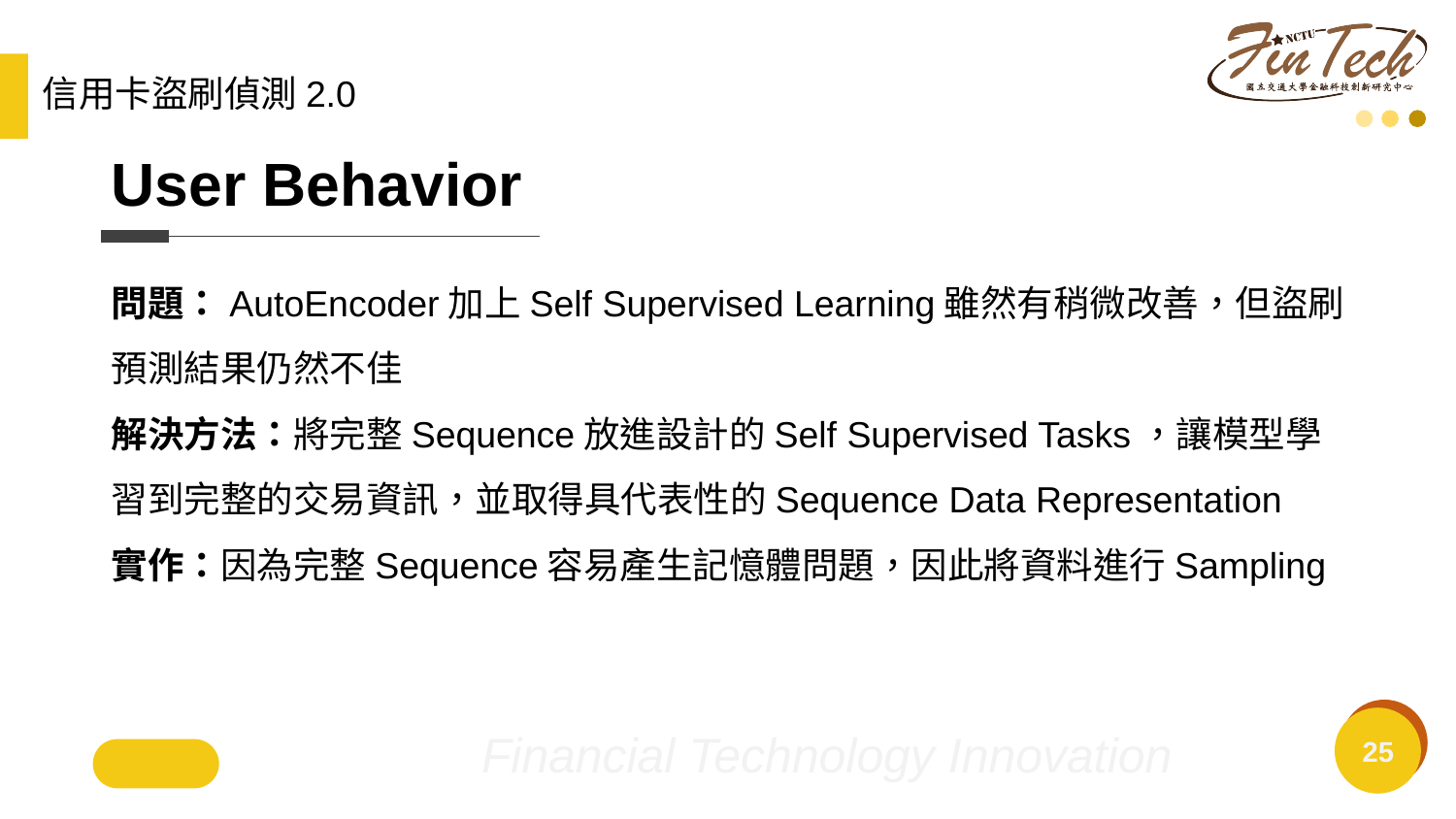

信用卡盜刷偵測2.0
# User Behavior
問題：AutoEncoder加上Self Supervised Learning雖然有稍微改善，但盜刷預測結果仍然不佳
解決方法：將完整Sequence放進設計的Self Supervised Tasks，讓模型學習到完整的交易資訊，並取得具代表性的Sequence Data Representation
實作：因為完整Sequence容易產生記憶體問題，因此將資料進行Sampling
25